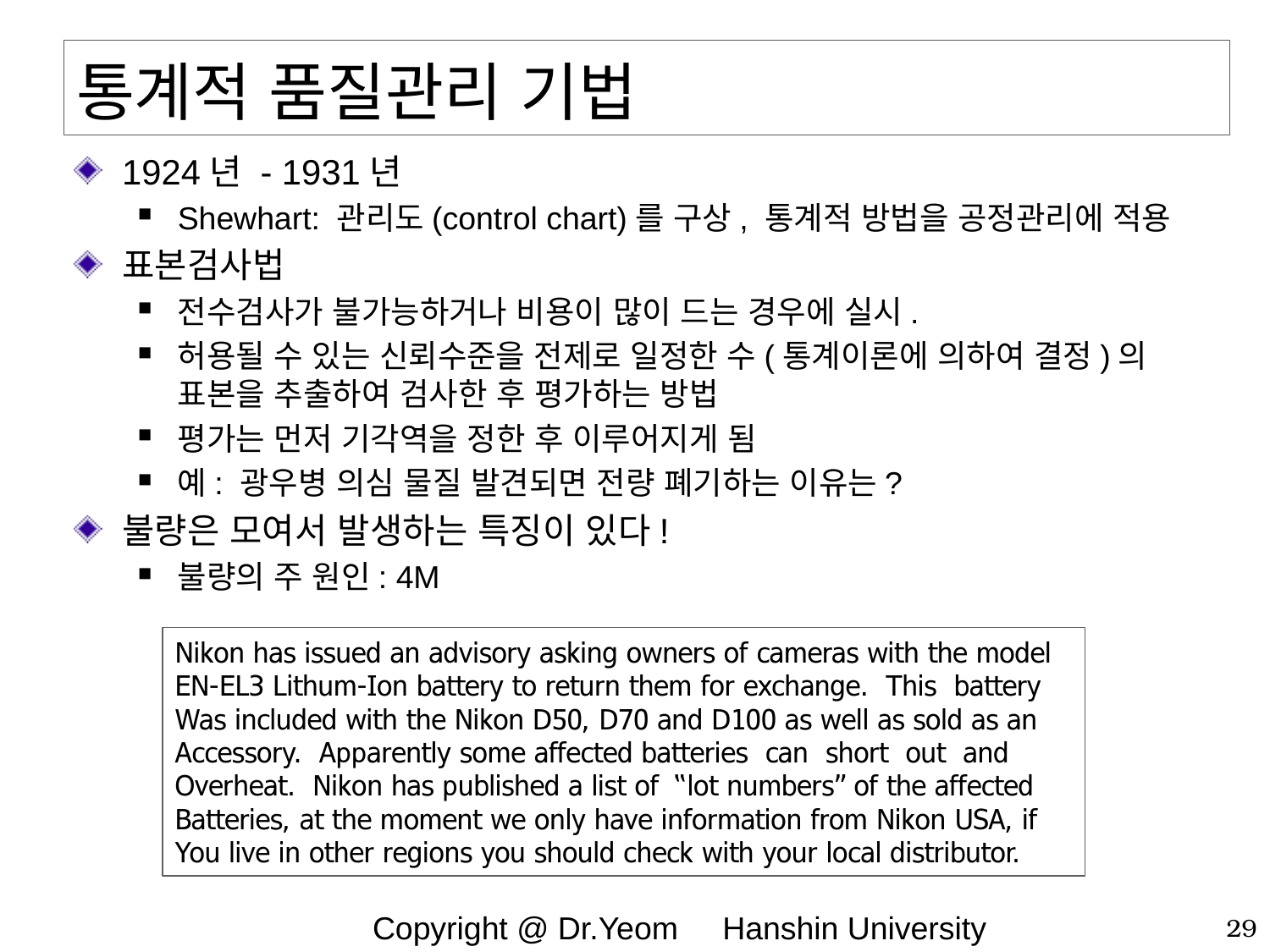

# 통계적 품질관리 기법
1924년 - 1931년
Shewhart: 관리도(control chart)를 구상, 통계적 방법을 공정관리에 적용
표본검사법
전수검사가 불가능하거나 비용이 많이 드는 경우에 실시.
허용될 수 있는 신뢰수준을 전제로 일정한 수(통계이론에 의하여 결정)의 표본을 추출하여 검사한 후 평가하는 방법
평가는 먼저 기각역을 정한 후 이루어지게 됨
예: 광우병 의심 물질 발견되면 전량 폐기하는 이유는?
불량은 모여서 발생하는 특징이 있다!
불량의 주 원인: 4M
Nikon has issued an advisory asking owners of cameras with the model
EN-EL3 Lithum-Ion battery to return them for exchange.  This  battery
Was included with the Nikon D50, D70 and D100 as well as sold as an
Accessory.  Apparently some affected batteries  can  short  out  and
Overheat.  Nikon has published a list of  “lot numbers” of the affected
Batteries, at the moment we only have information from Nikon USA, if
You live in other regions you should check with your local distributor.
29